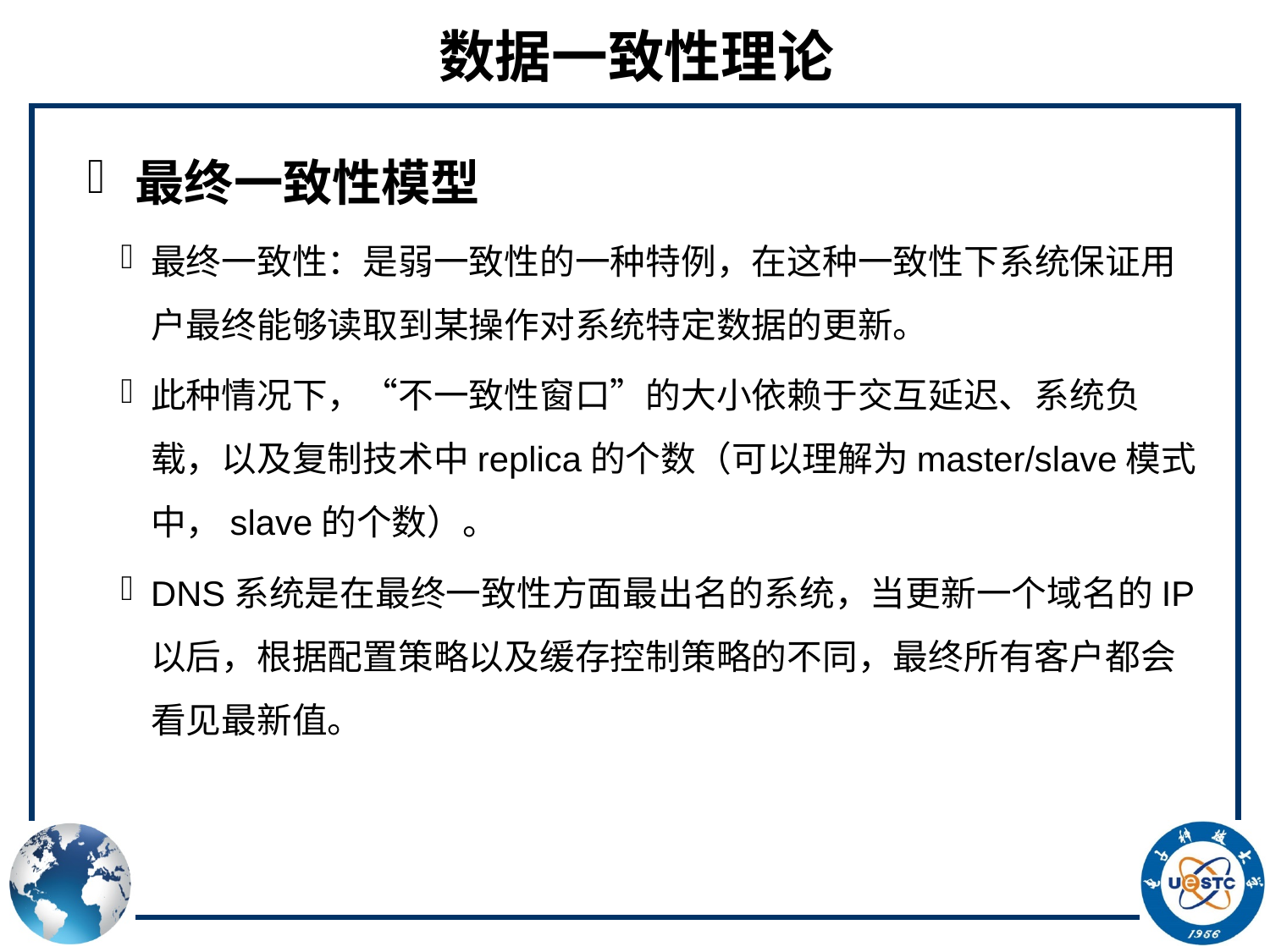

# 数据一致性理论
最终一致性模型
最终一致性：是弱一致性的一种特例，在这种一致性下系统保证用户最终能够读取到某操作对系统特定数据的更新。
此种情况下，“不一致性窗口”的大小依赖于交互延迟、系统负载，以及复制技术中replica的个数（可以理解为master/slave模式中，slave的个数）。
DNS系统是在最终一致性方面最出名的系统，当更新一个域名的IP以后，根据配置策略以及缓存控制策略的不同，最终所有客户都会看见最新值。